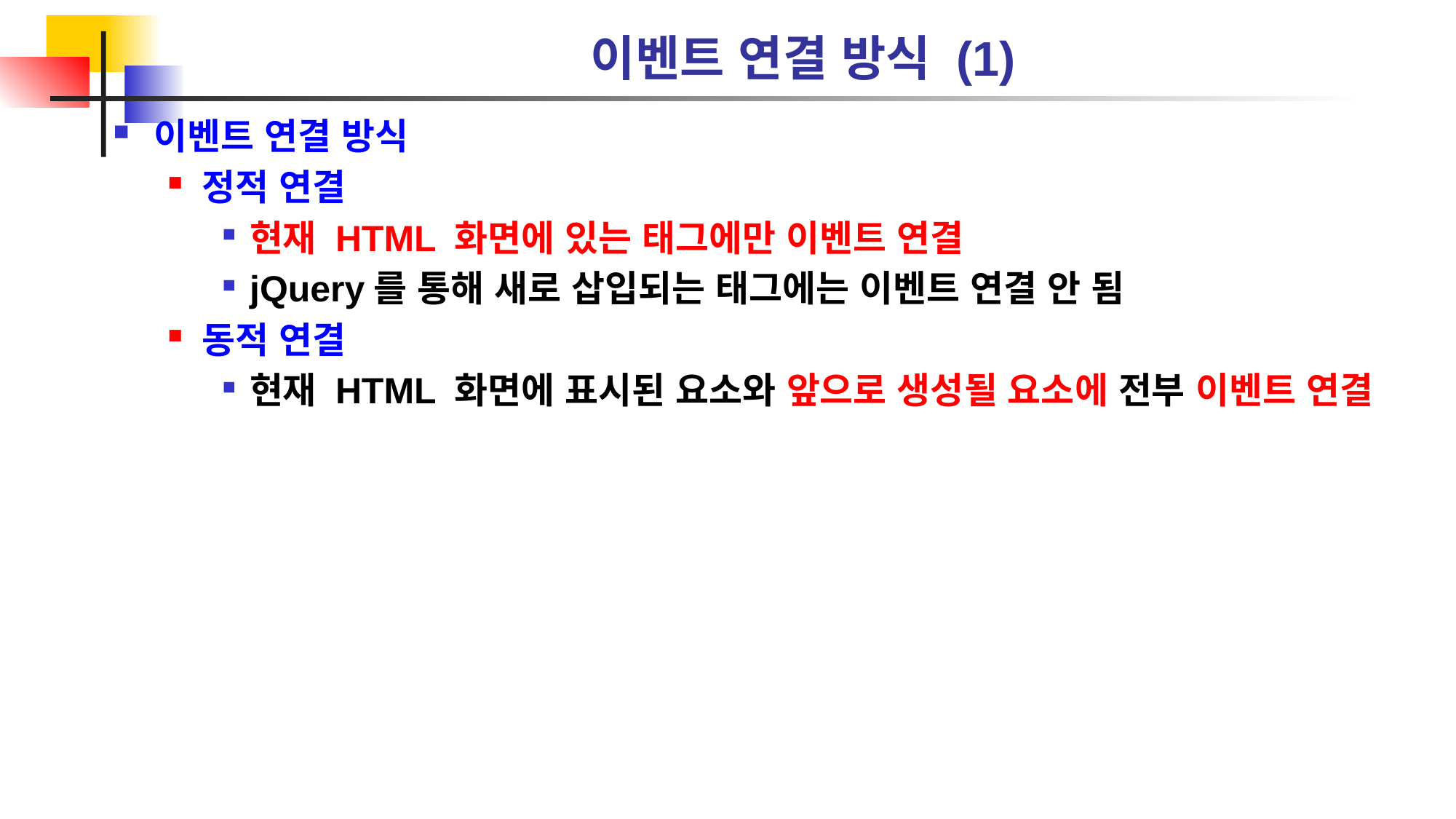

# 이벤트 연결 방식 (1)
이벤트 연결 방식
정적 연결
현재 HTML 화면에 있는 태그에만 이벤트 연결
jQuery를 통해 새로 삽입되는 태그에는 이벤트 연결 안 됨
동적 연결
현재 HTML 화면에 표시된 요소와 앞으로 생성될 요소에 전부 이벤트 연결